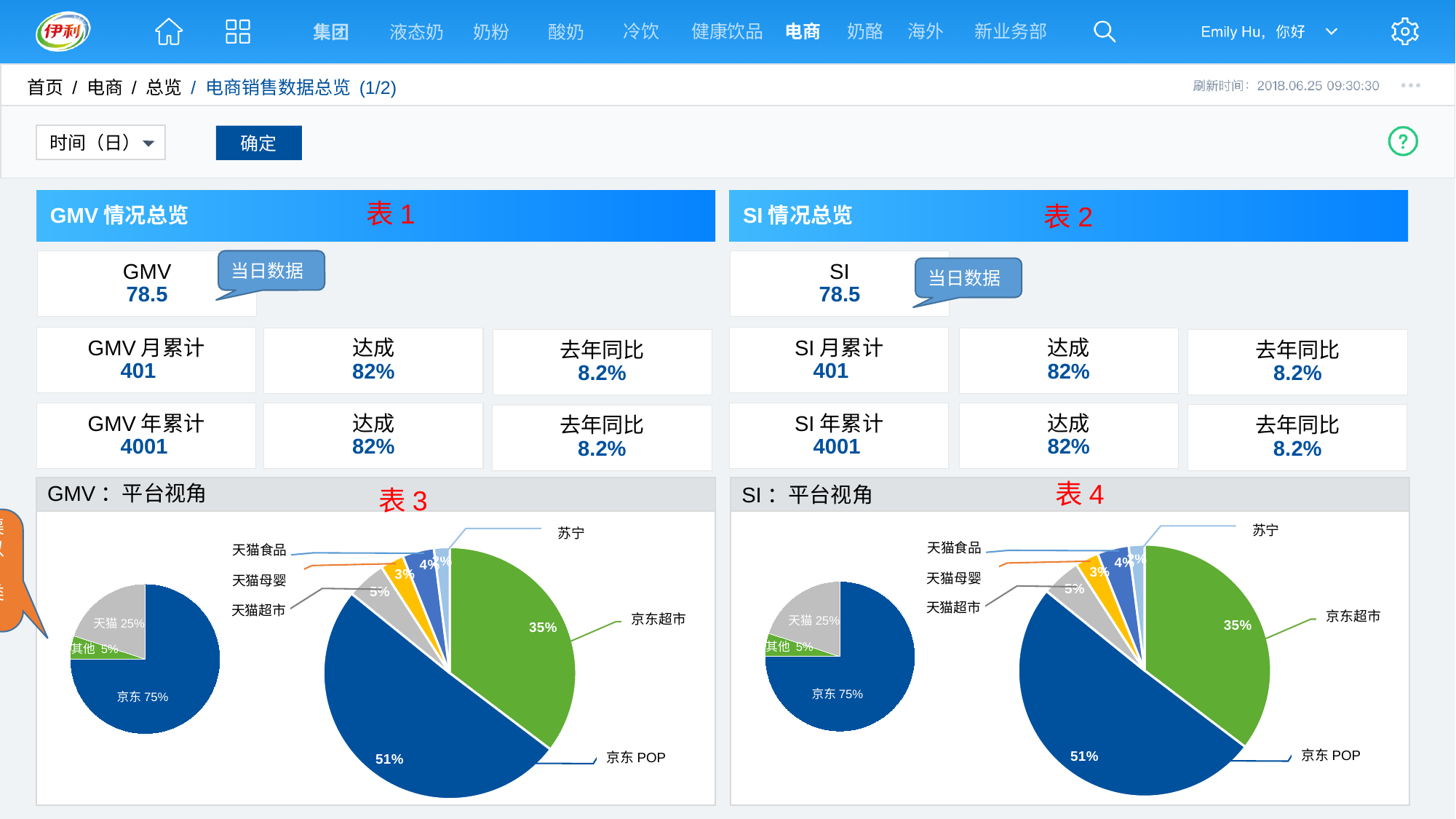

冷饮
健康饮品
电商
海外
新业务部
奶酪
集团
液态奶
奶粉
酸奶
首页 / 电商 / 总览 / 电商销售数据总览 (1/2)

  时间（日）

确定

表1
表2

GMV情况总览
SI情况总览
GMV
78.5
当日数据
SI
78.5
当日数据
GMV月累计
     401
SI月累计
     401
达成
82%
达成
82%
去年同比
8.2%
去年同比
8.2%
GMV年累计
     4001
SI年累计
     4001
达成
82%
达成
82%
去年同比
8.2%
去年同比
8.2%
表4
GMV：平台视角
表3
SI：平台视角

平台视角新增到细分渠道的图，包含的渠道以实际数据为准；
平台视角放前面，品类视角放后面
苏宁

天猫食品

### Chart

| Category |  |
|---|---|
| 天猫 | 70.0 |
| 京东 | 100.0 |
| 苏宁 | 10.0 |
| 我买网 | 6.0 |
| 拼多多 | 8.0 |
| 唯品会 | 4.0 |

天猫母婴

天猫超市
京东超市
京东

京东POP

苏宁

天猫食品

### Chart

| Category |  |
|---|---|
| 天猫 | 70.0 |
| 京东 | 100.0 |
| 苏宁 | 10.0 |
| 我买网 | 6.0 |
| 拼多多 | 8.0 |
| 唯品会 | 4.0 |

天猫母婴

天猫超市
京东超市
京东

京东POP

### Chart

| Category |  |
|---|---|
| 液奶 | 75.0 |
| 成人粉 | 5.0 |
| 婴儿粉 | 20.0 |
天猫25%
其他 5%
京东75%

### Chart

| Category |  |
|---|---|
| 液奶 | 75.0 |
| 成人粉 | 5.0 |
| 婴儿粉 | 20.0 |
天猫25%
其他 5%
京东75%